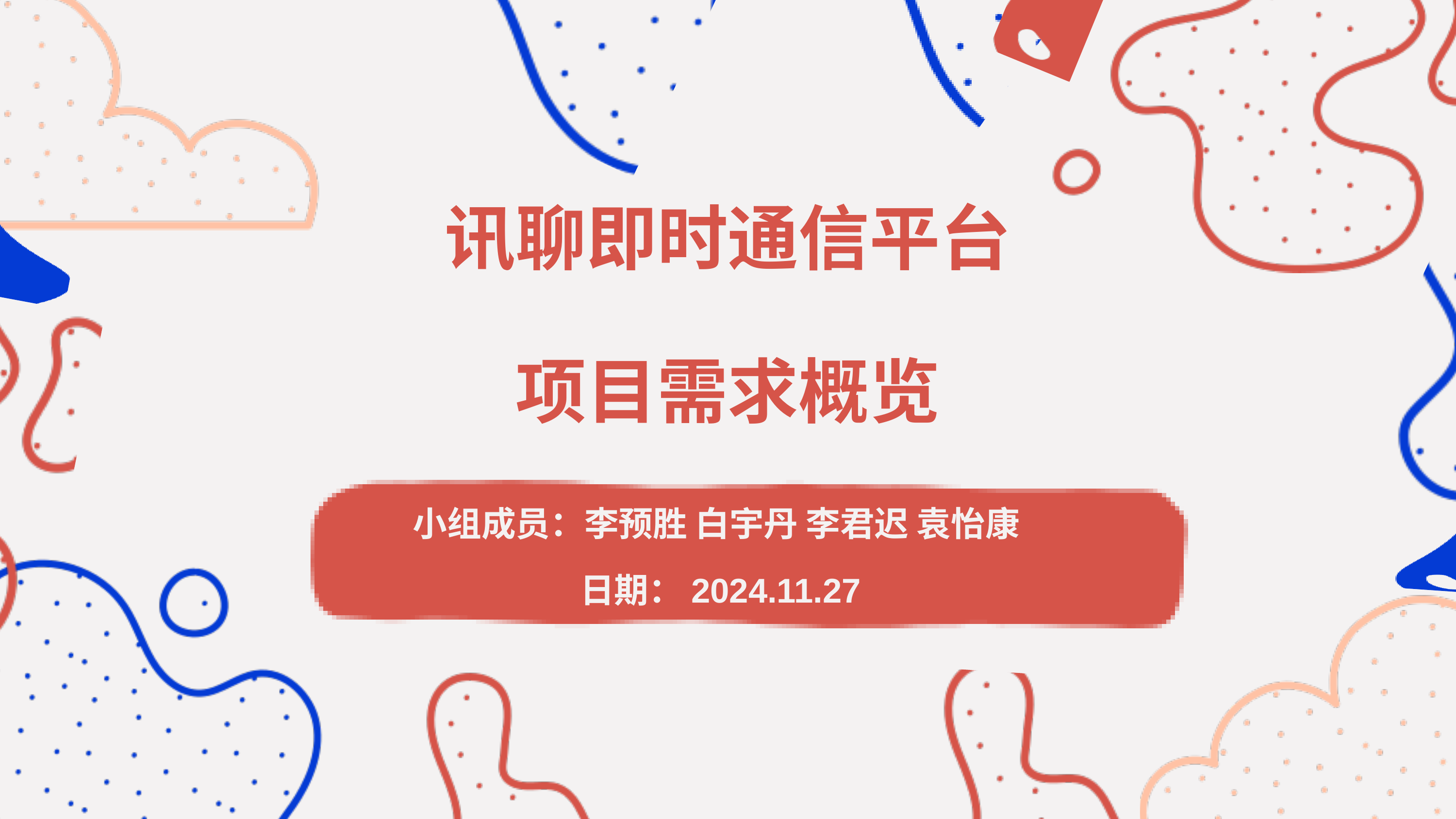

讯聊即时通信平台
项目需求概览

小组成员：李预胜 白宇丹 李君迟 袁怡康

日期：2024.11.27